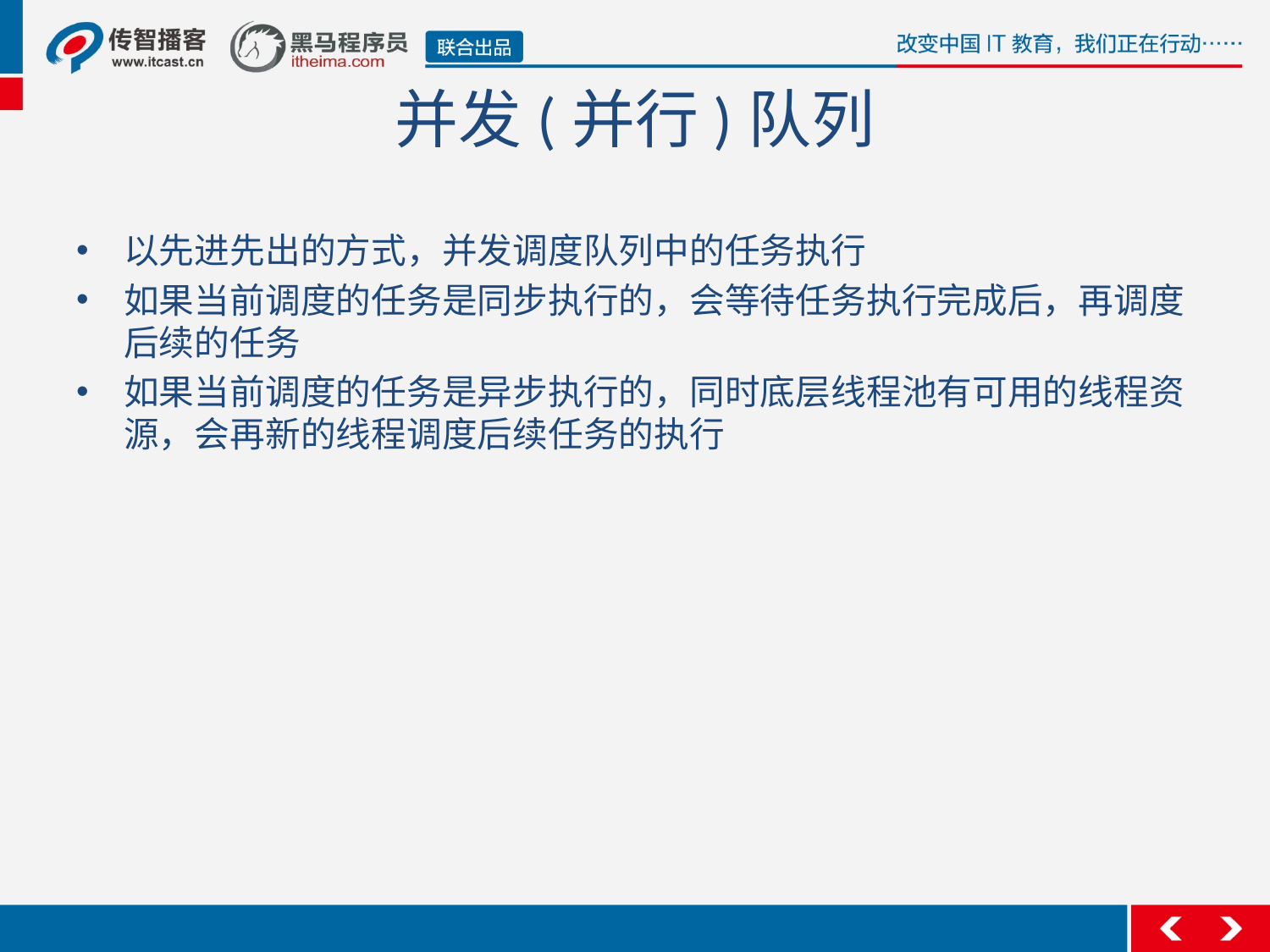

# 并发(并行)队列
以先进先出的方式，并发调度队列中的任务执行
如果当前调度的任务是同步执行的，会等待任务执行完成后，再调度后续的任务
如果当前调度的任务是异步执行的，同时底层线程池有可用的线程资源，会再新的线程调度后续任务的执行